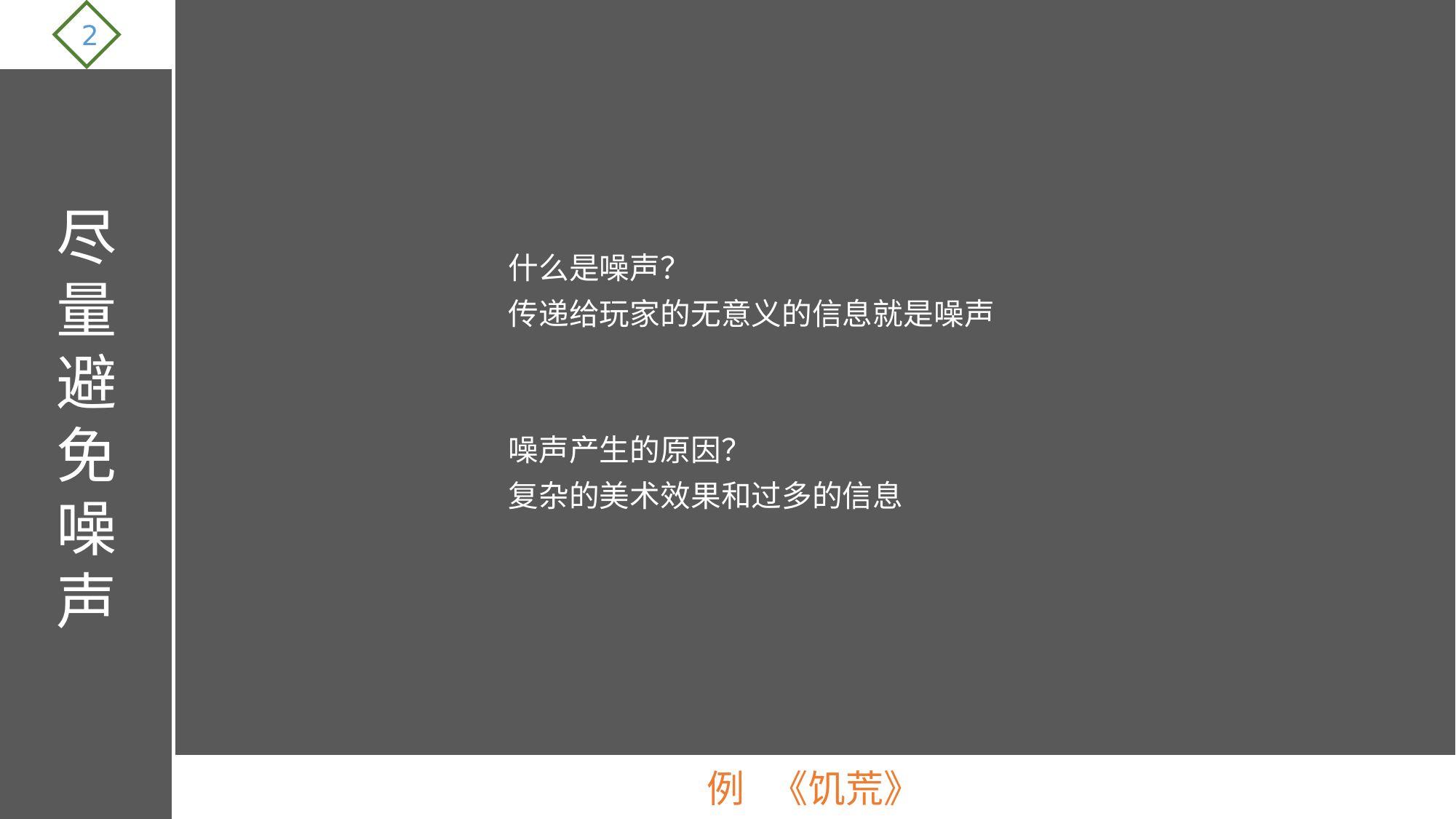

2
尽量避免噪声
什么是噪声？
传递给玩家的无意义的信息就是噪声

噪声产生的原因？
复杂的美术效果和过多的信息
例   《饥荒》